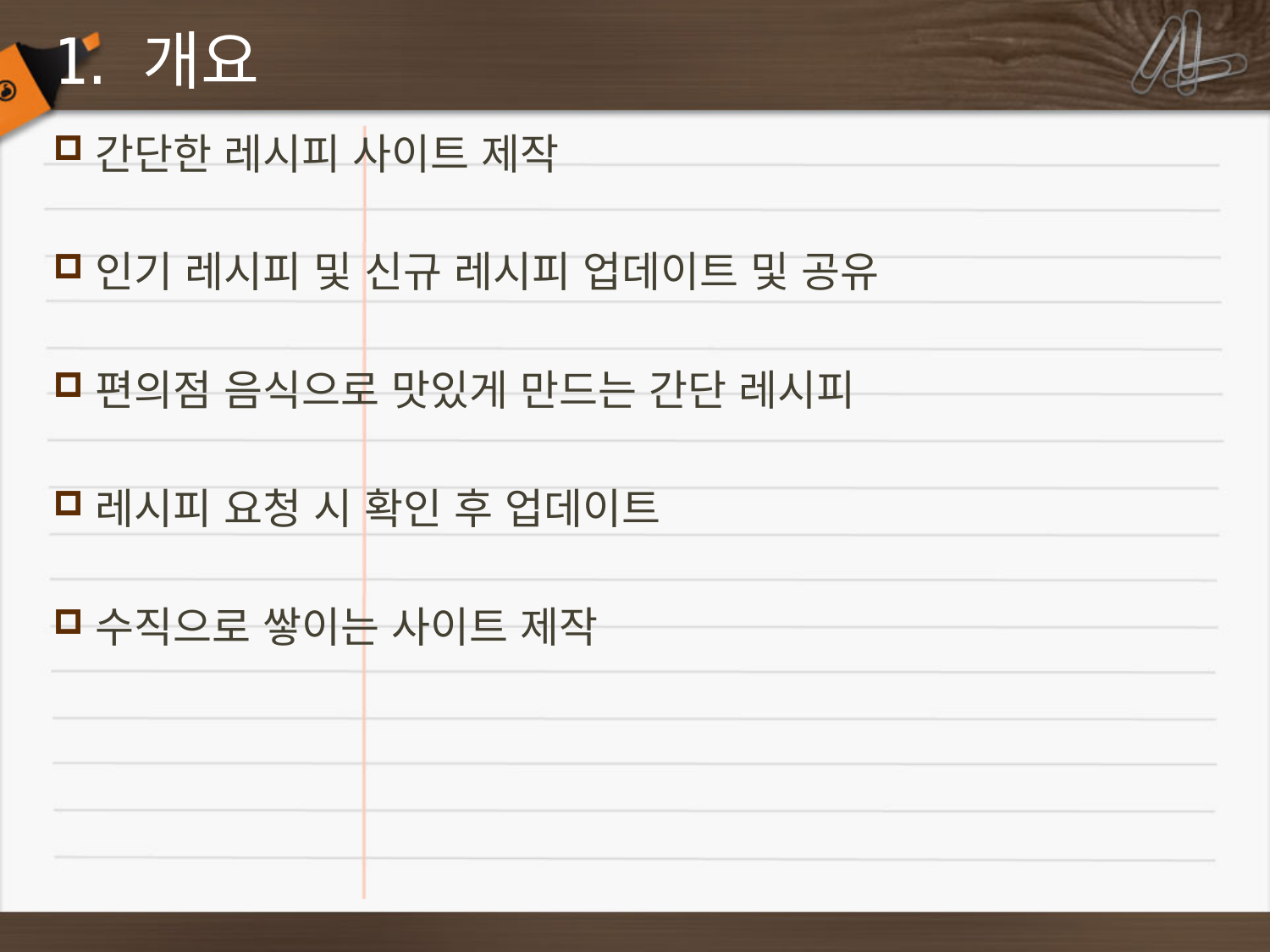

# 1. 개요
간단한 레시피 사이트 제작

인기 레시피 및 신규 레시피 업데이트 및 공유

편의점 음식으로 맛있게 만드는 간단 레시피

레시피 요청 시 확인 후 업데이트

수직으로 쌓이는 사이트 제작